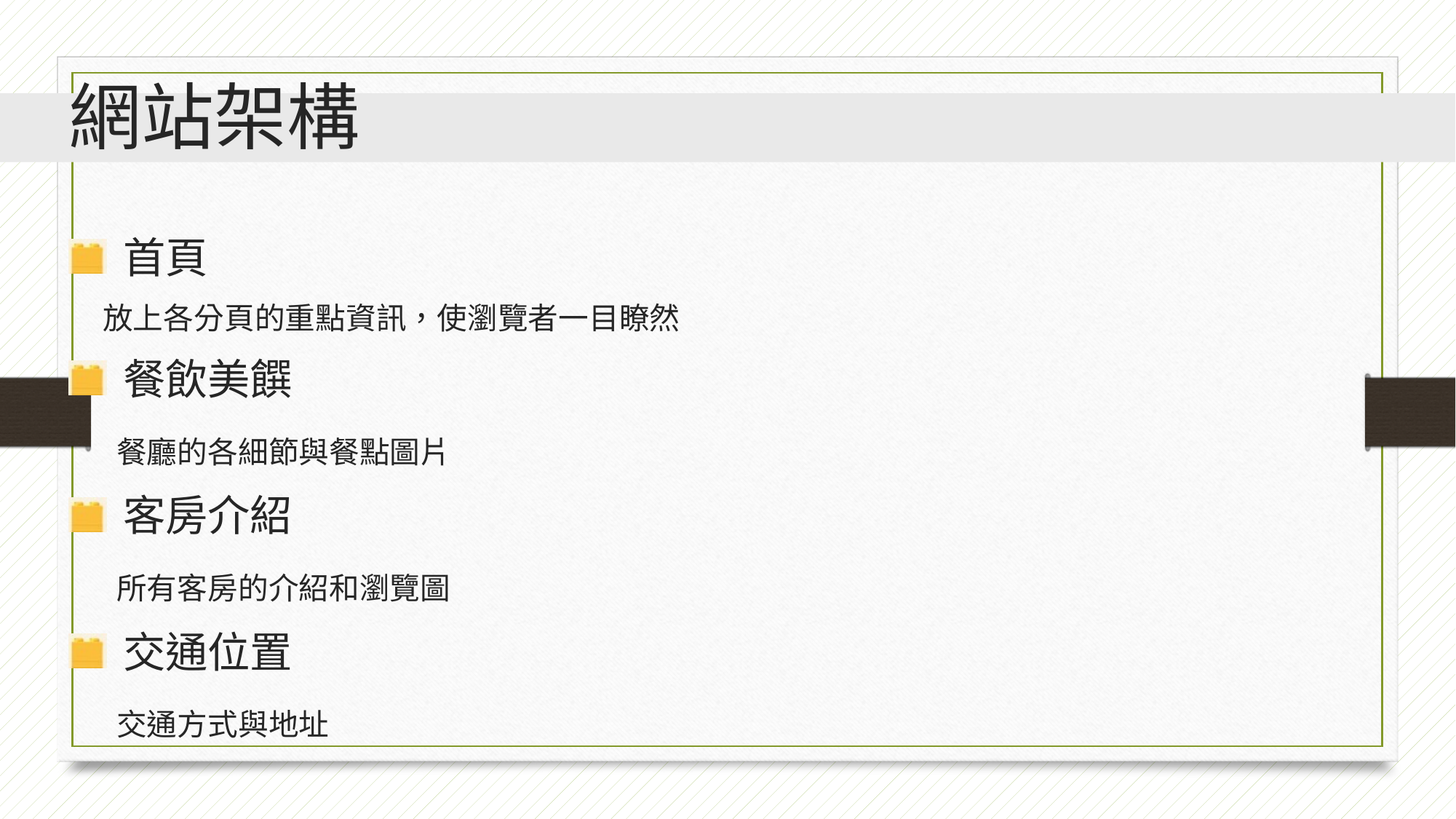

網站架構

首頁
    放上各分頁的重點資訊，使瀏覽者一目瞭然
餐飲美饌
    餐廳的各細節與餐點圖片
客房介紹
    所有客房的介紹和瀏覽圖
交通位置
    交通方式與地址